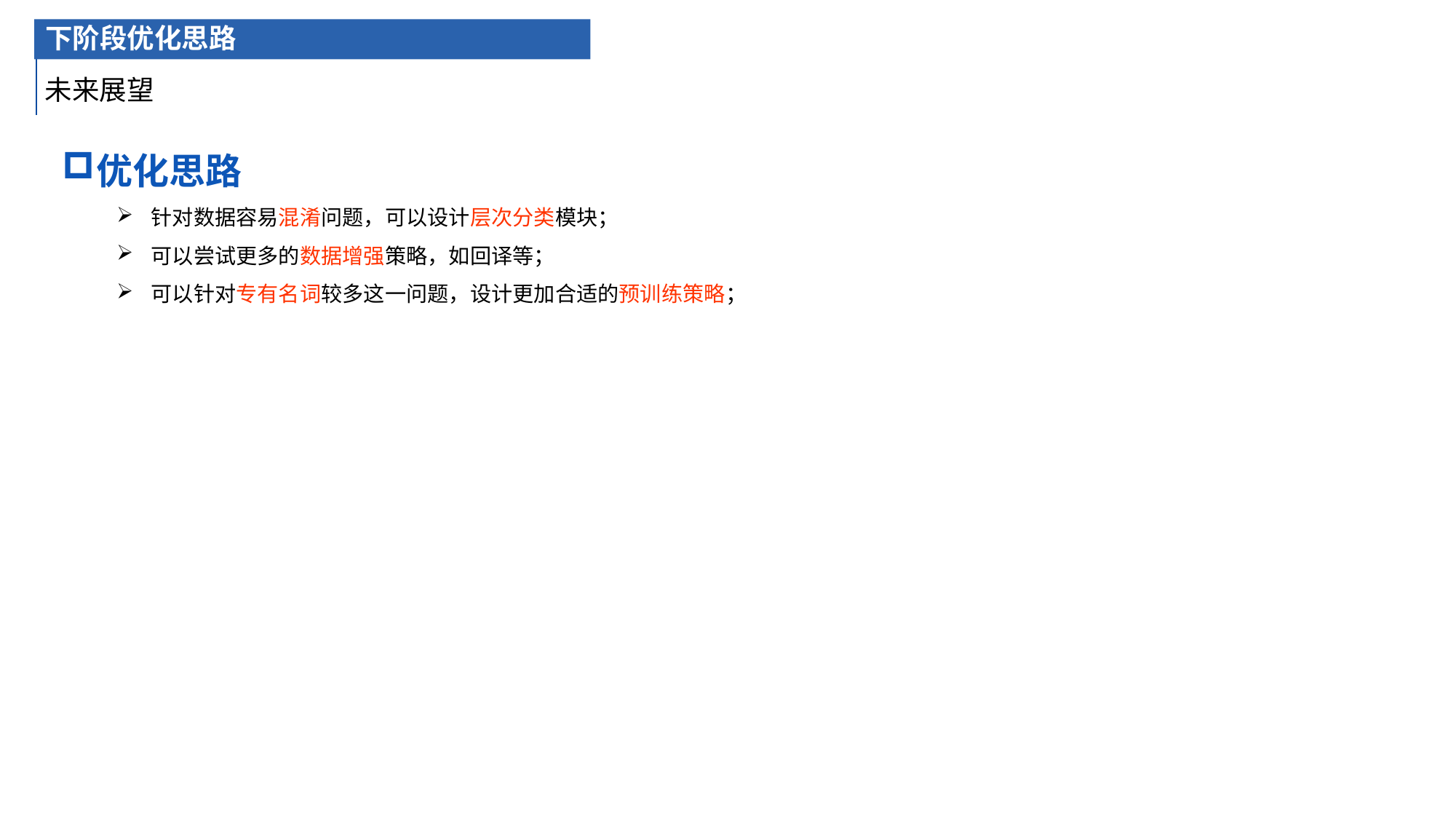

下阶段优化思路
未来展望
优化思路
针对数据容易混淆问题，可以设计层次分类模块；
可以尝试更多的数据增强策略，如回译等；
可以针对专有名词较多这一问题，设计更加合适的预训练策略；